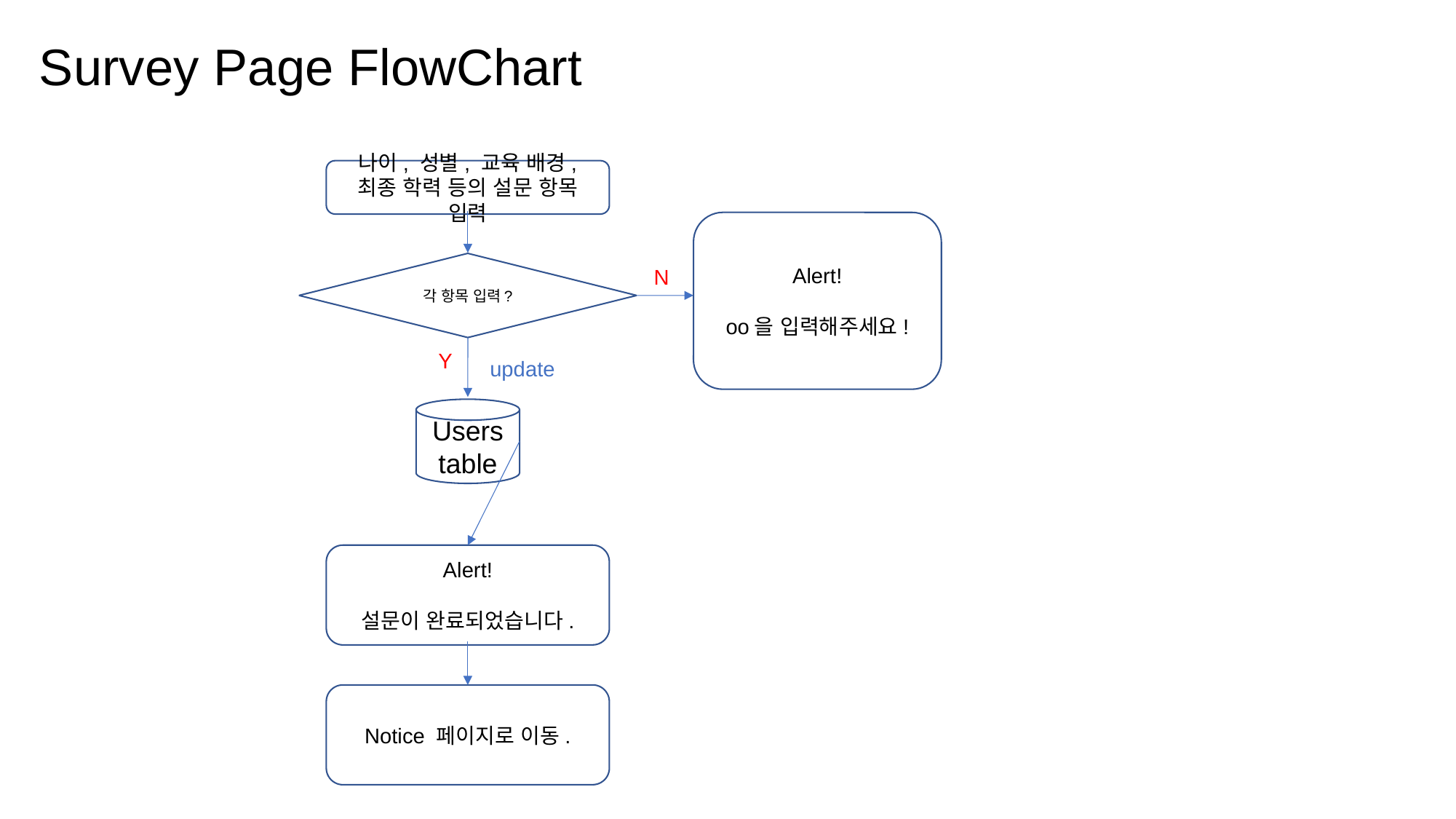

# Survey Page FlowChart
나이, 성별, 교육 배경, 최종 학력 등의 설문 항목 입력
Alert!

oo을 입력해주세요!
각 항목 입력?
N
Y
update
Users table
Alert!

설문이 완료되었습니다.
Notice 페이지로 이동.